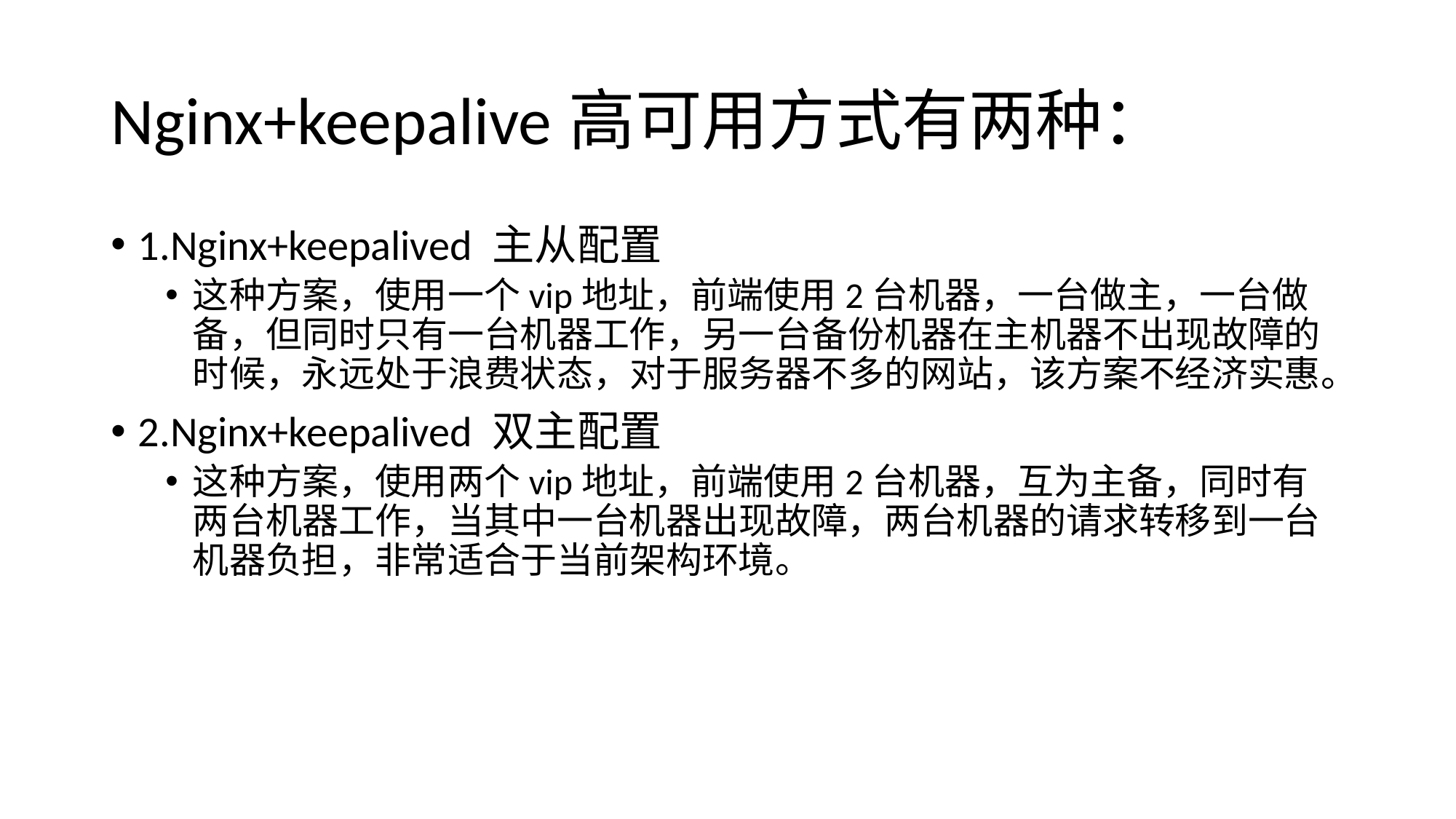

# Nginx+keepalive高可用方式有两种：
1.Nginx+keepalived 主从配置
这种方案，使用一个vip地址，前端使用2台机器，一台做主，一台做备，但同时只有一台机器工作，另一台备份机器在主机器不出现故障的时候，永远处于浪费状态，对于服务器不多的网站，该方案不经济实惠。
2.Nginx+keepalived 双主配置
这种方案，使用两个vip地址，前端使用2台机器，互为主备，同时有两台机器工作，当其中一台机器出现故障，两台机器的请求转移到一台机器负担，非常适合于当前架构环境。